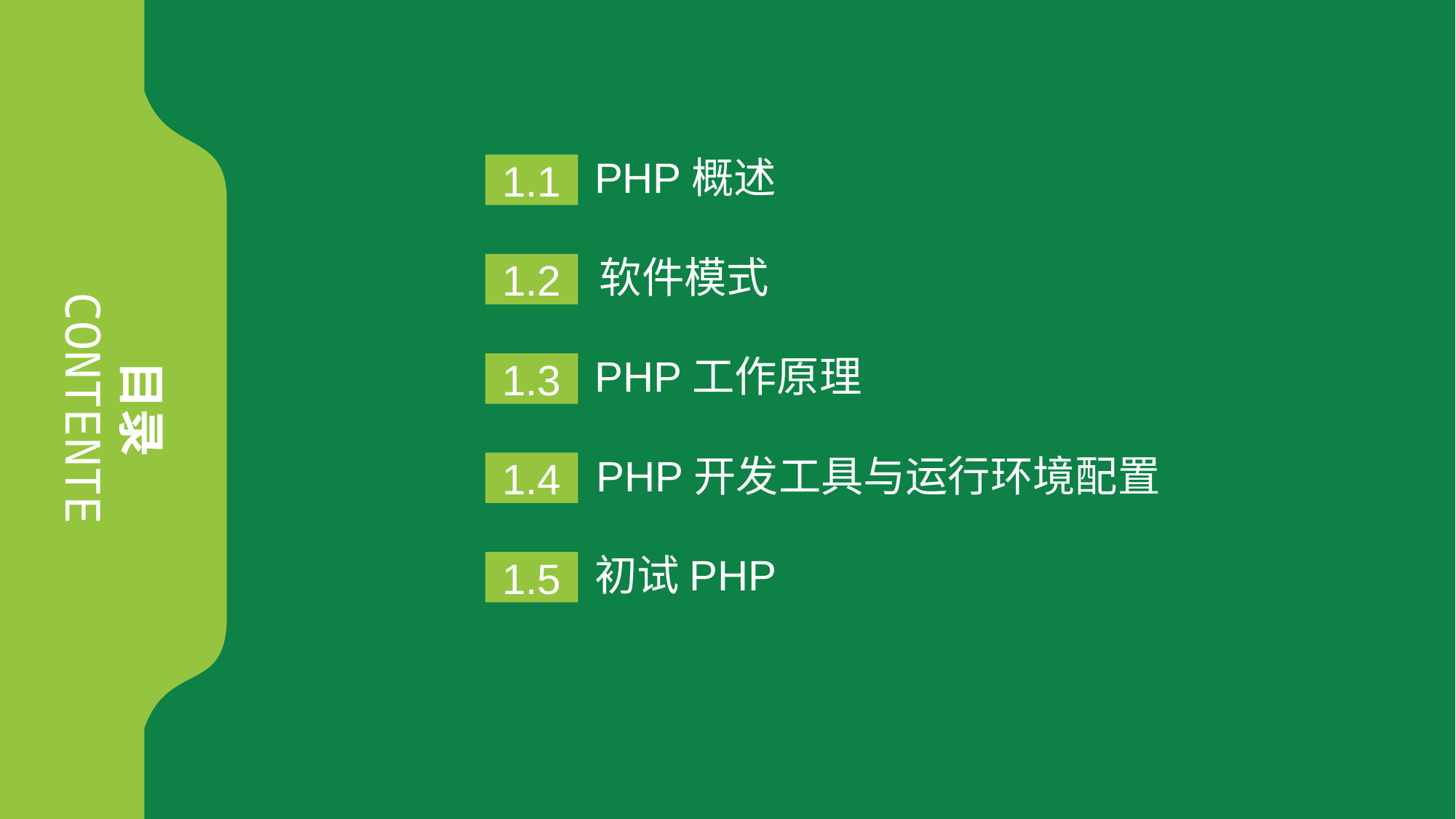

PHP概述
1.1
软件模式
1.2

PHP工作原理
目录
CONTENTE
1.3
PHP开发工具与运行环境配置
1.4
初试PHP
1.5